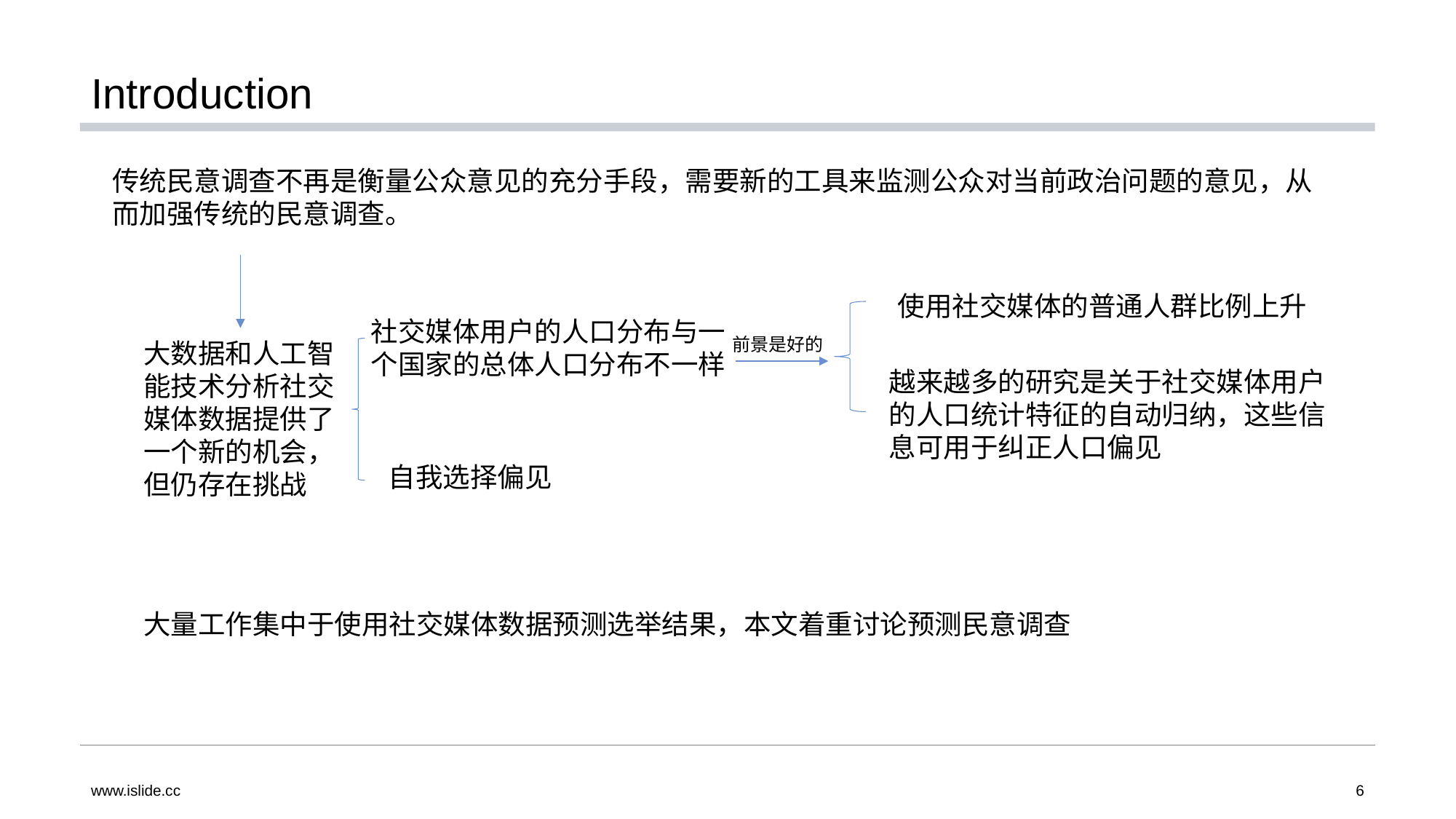

# Introduction
传统民意调查不再是衡量公众意见的充分手段，需要新的工具来监测公众对当前政治问题的意见，从而加强传统的民意调查。
使用社交媒体的普通人群比例上升

社交媒体用户的人口分布与一个国家的总体人口分布不一样
前景是好的
大数据和人工智能技术分析社交媒体数据提供了一个新的机会，但仍存在挑战

越来越多的研究是关于社交媒体用户的人口统计特征的自动归纳，这些信息可用于纠正人口偏见
自我选择偏见
大量工作集中于使用社交媒体数据预测选举结果，本文着重讨论预测民意调查
www.islide.cc
6